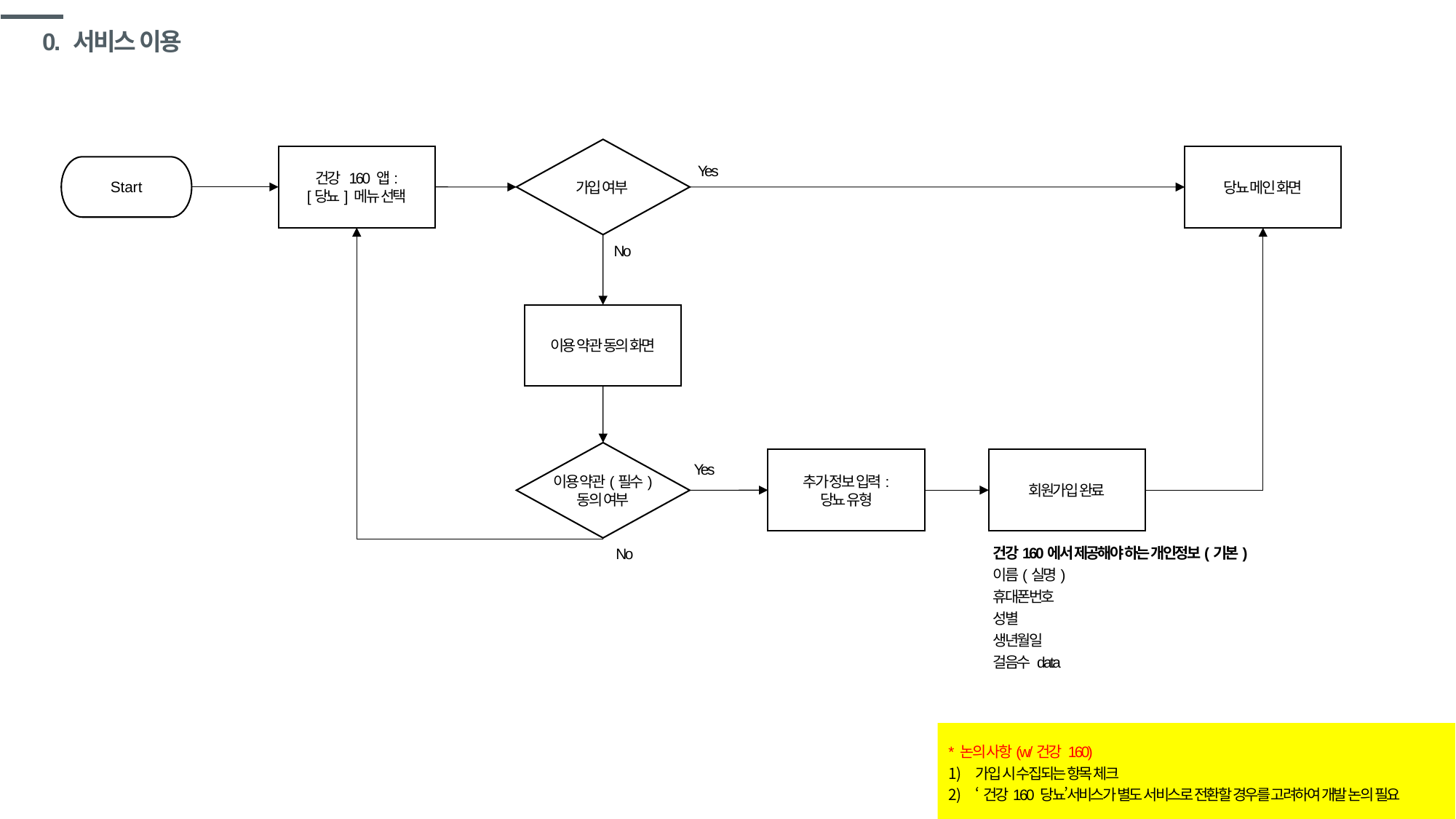

# 0. 서비스 이용
가입 여부
건강 160 앱:
[당뇨] 메뉴 선택
당뇨 메인 화면
Yes
Start
No
이용 약관 동의 화면
이용 약관(필수)
동의 여부
추가 정보 입력:
당뇨 유형
회원가입 완료
Yes
건강160에서 제공해야 하는 개인정보(기본)
이름(실명)
휴대폰번호
성별
생년월일
걸음수 data
No
* 논의 사항(w/건강 160)
가입 시 수집되는 항목 체크
‘건강160 당뇨’서비스가 별도 서비스로 전환할 경우를 고려하여 개발 논의 필요